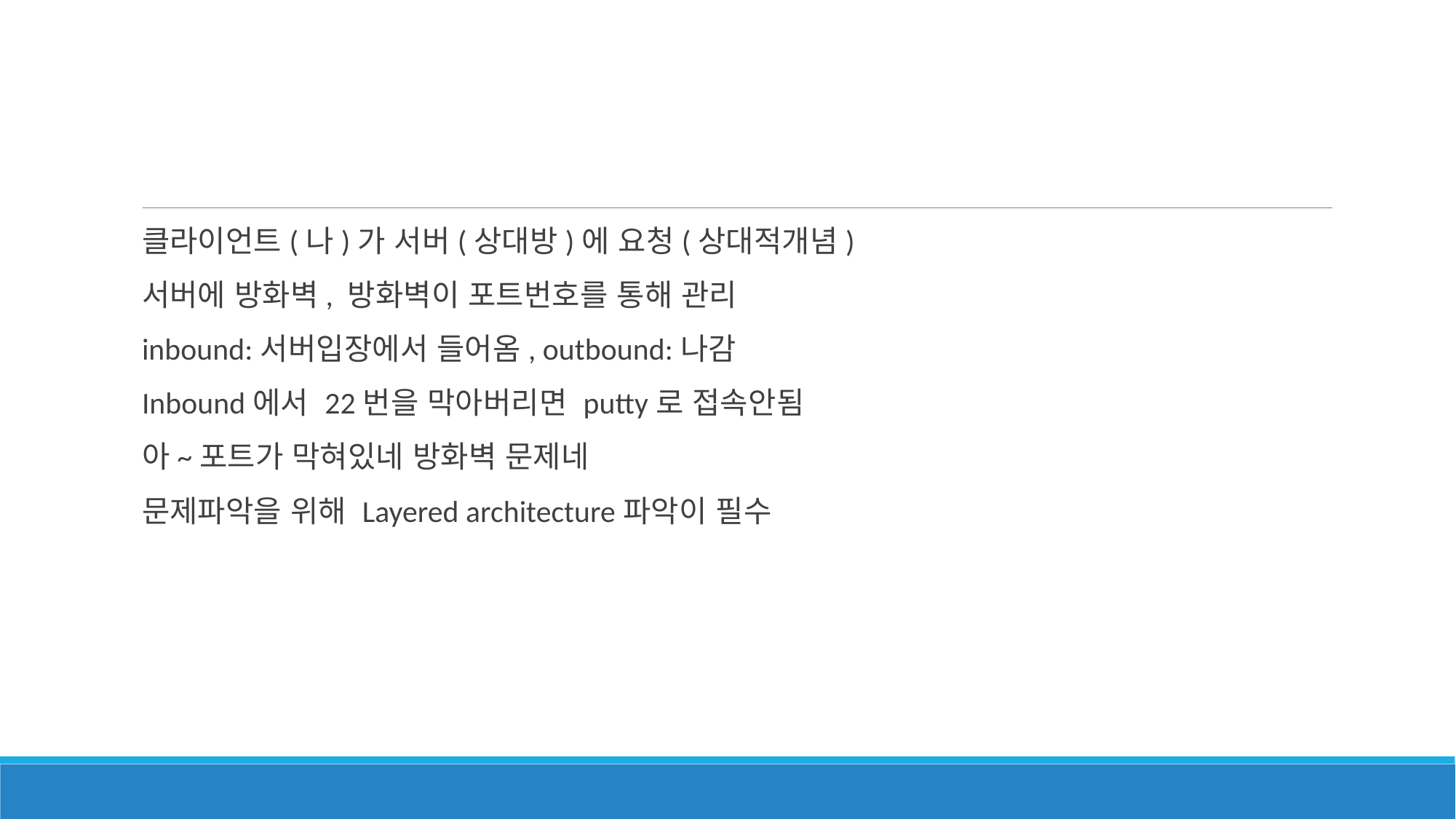

#
클라이언트(나)가 서버(상대방)에 요청(상대적개념)
서버에 방화벽, 방화벽이 포트번호를 통해 관리
inbound:서버입장에서 들어옴, outbound:나감
Inbound에서 22번을 막아버리면 putty로 접속안됨
아~포트가 막혀있네 방화벽 문제네
문제파악을 위해 Layered architecture파악이 필수